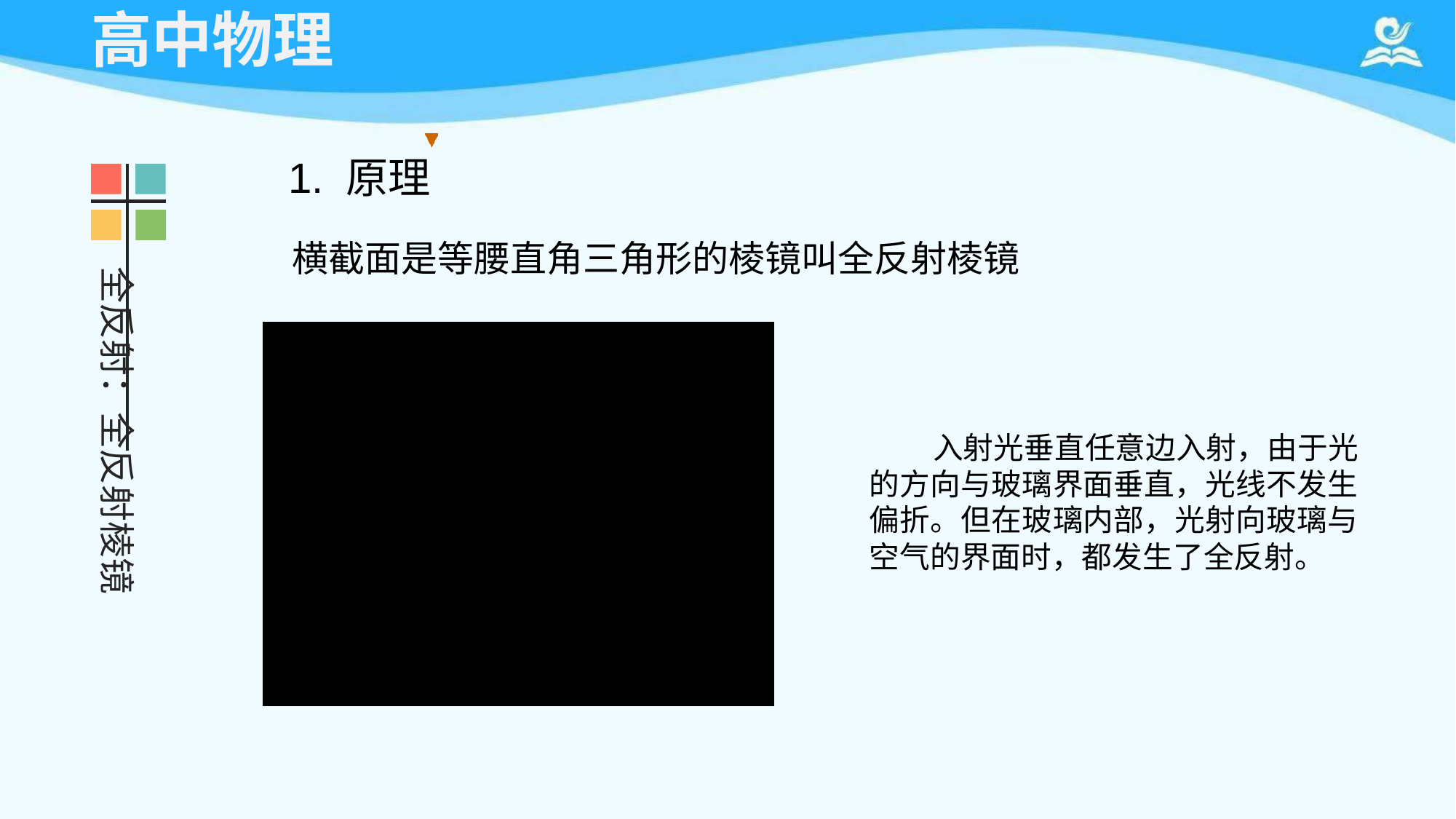

# 高中物理

1. 原理
横截面是等腰直角三角形的棱镜叫全反射棱镜

全反射：全反射棱镜

入射光垂直任意边入射，由于光 的方向与玻璃界面垂直，光线不发生 偏折。但在玻璃内部，光射向玻璃与 空气的界面时，都发生了全反射。